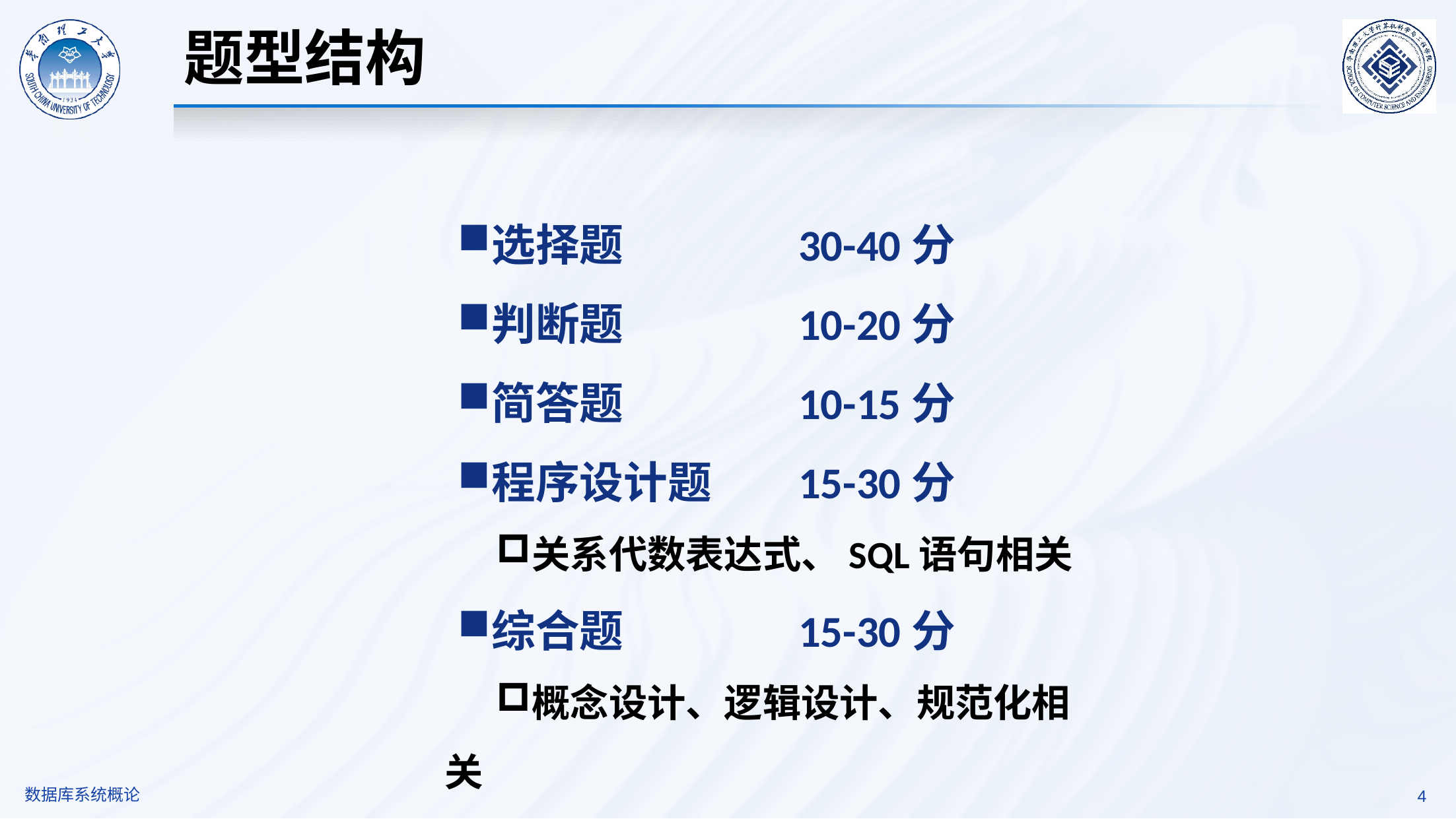

题型结构
选择题		30-40分
判断题		10-20分
简答题		10-15分
程序设计题	15-30分
关系代数表达式、SQL语句相关
综合题		15-30分
概念设计、逻辑设计、规范化相关